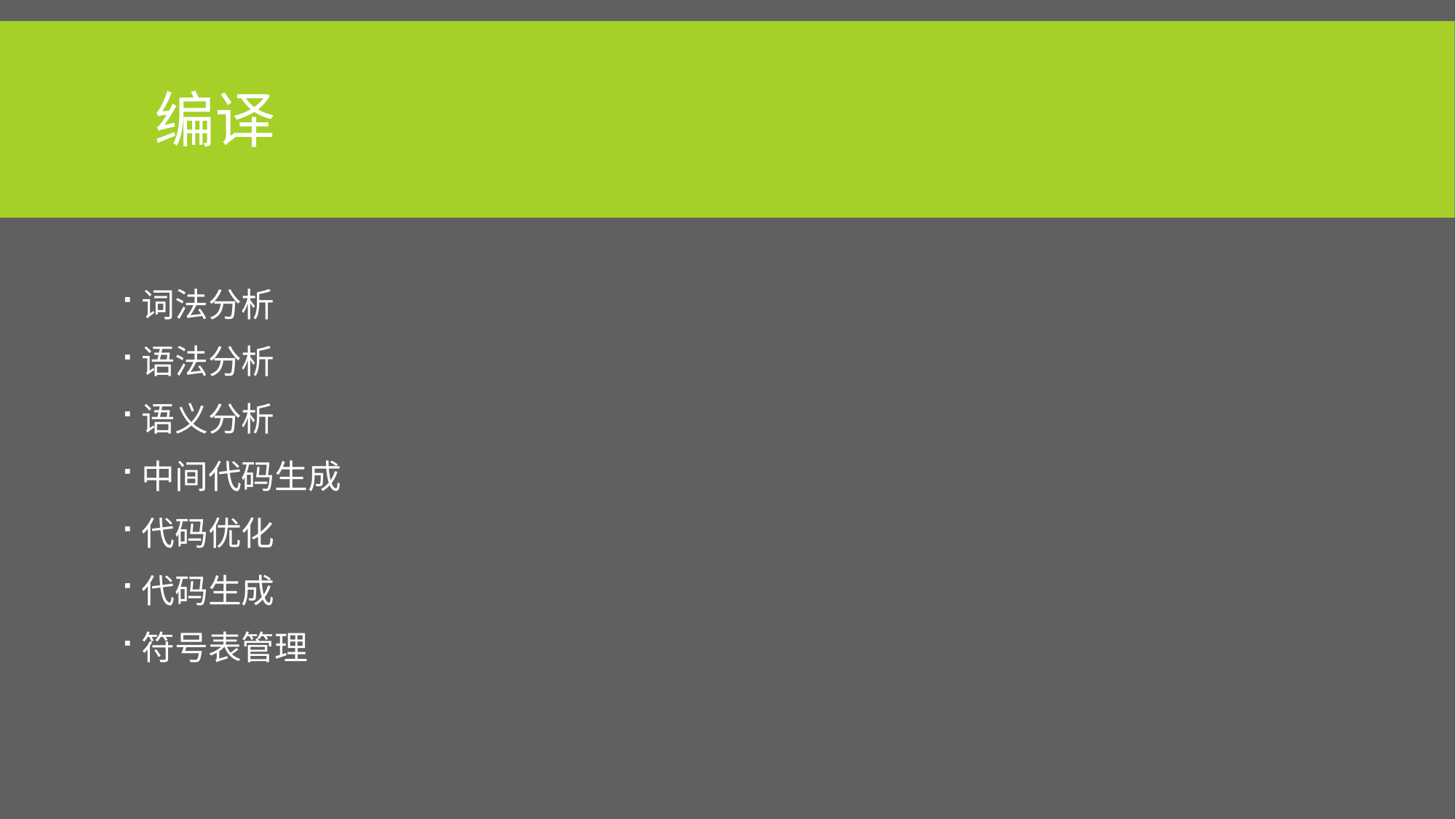

# 编译
词法分析
语法分析
语义分析
中间代码生成
代码优化
代码生成
符号表管理